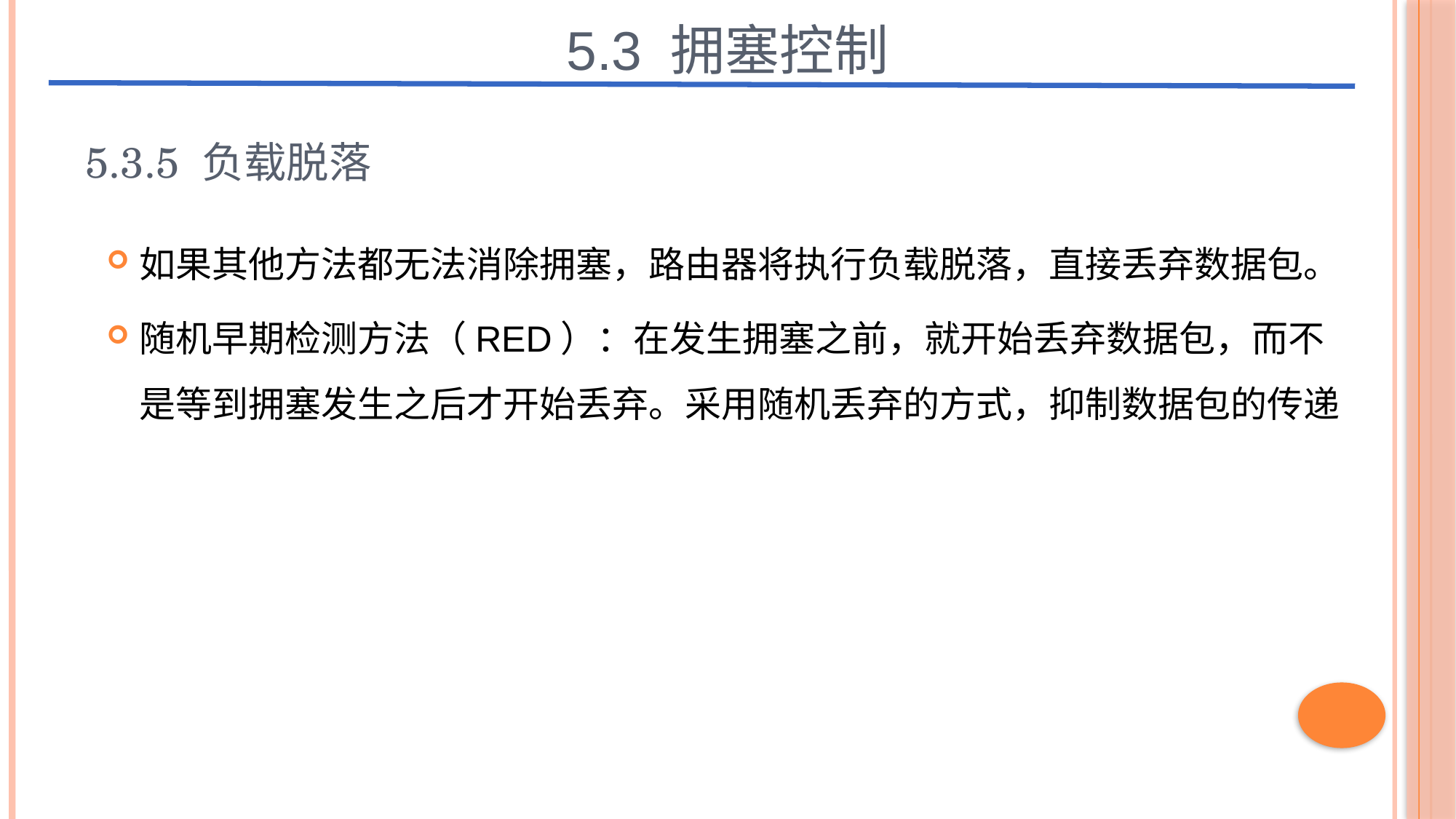

5.3 拥塞控制
5.3.5 负载脱落
如果其他方法都无法消除拥塞，路由器将执行负载脱落，直接丢弃数据包。
随机早期检测方法（RED）：在发生拥塞之前，就开始丢弃数据包，而不是等到拥塞发生之后才开始丢弃。采用随机丢弃的方式，抑制数据包的传递